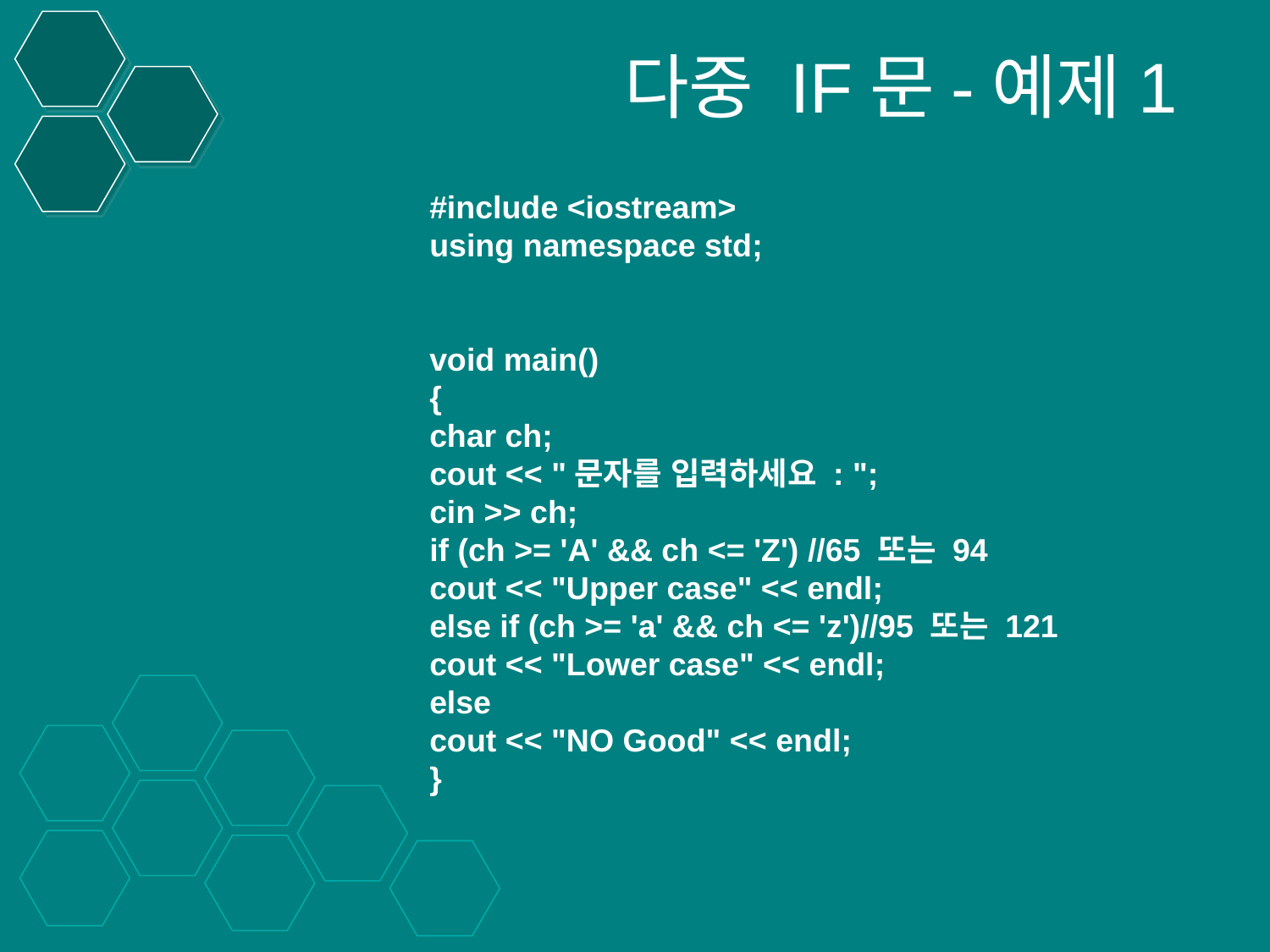

다중 IF문-예제1
#include <iostream>
using namespace std;

void main()
{
char ch;
cout << "문자를 입력하세요 : ";
cin >> ch;
if (ch >= 'A' && ch <= 'Z') //65 또는 94
cout << "Upper case" << endl;
else if (ch >= 'a' && ch <= 'z')//95 또는 121
cout << "Lower case" << endl;
else
cout << "NO Good" << endl;
}